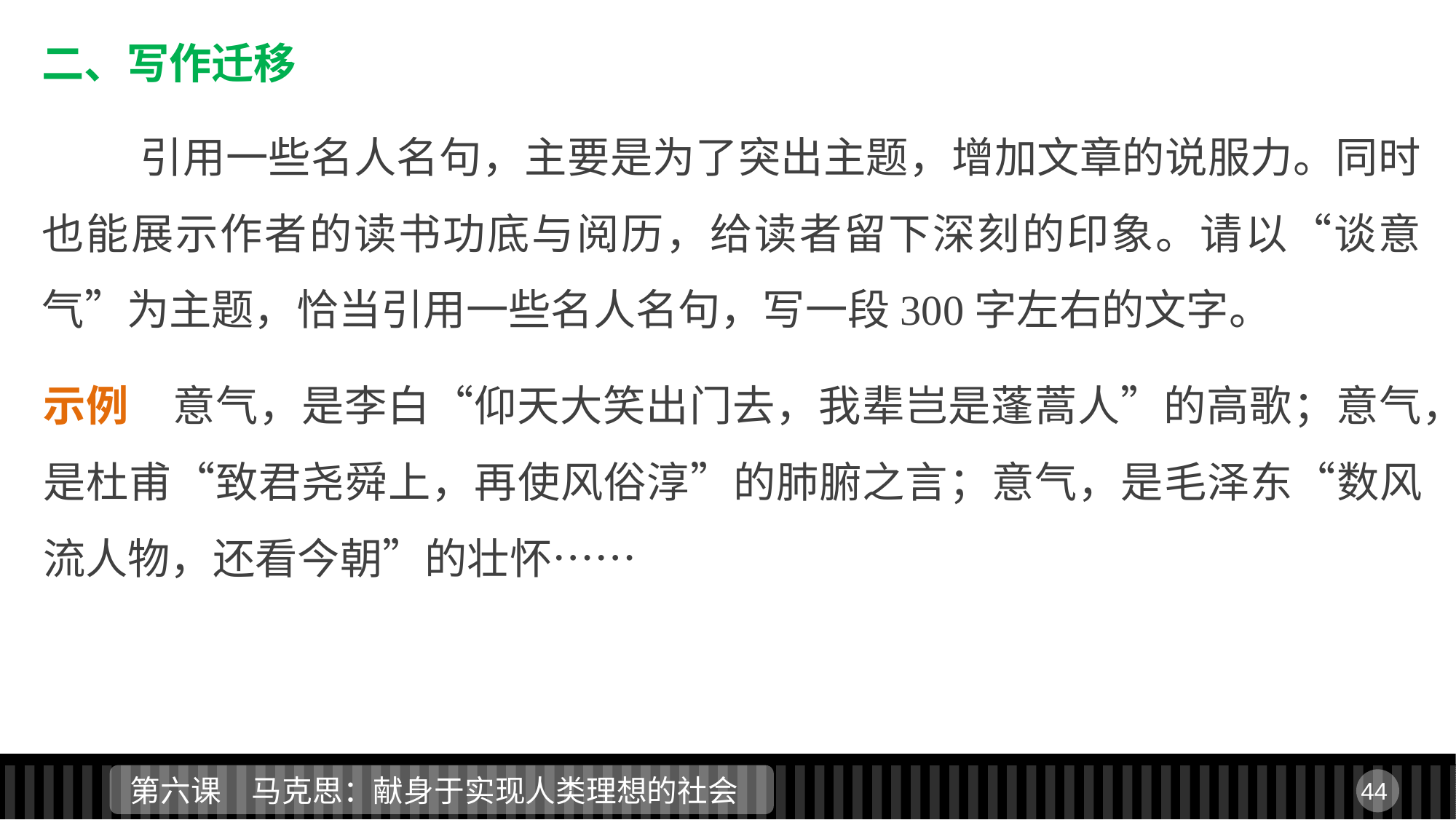

二、写作迁移
         引用一些名人名句，主要是为了突出主题，增加文章的说服力。同时也能展示作者的读书功底与阅历，给读者留下深刻的印象。请以“谈意气”为主题，恰当引用一些名人名句，写一段300字左右的文字。
示例　意气，是李白“仰天大笑出门去，我辈岂是蓬蒿人”的高歌；意气，是杜甫“致君尧舜上，再使风俗淳”的肺腑之言；意气，是毛泽东“数风流人物，还看今朝”的壮怀……